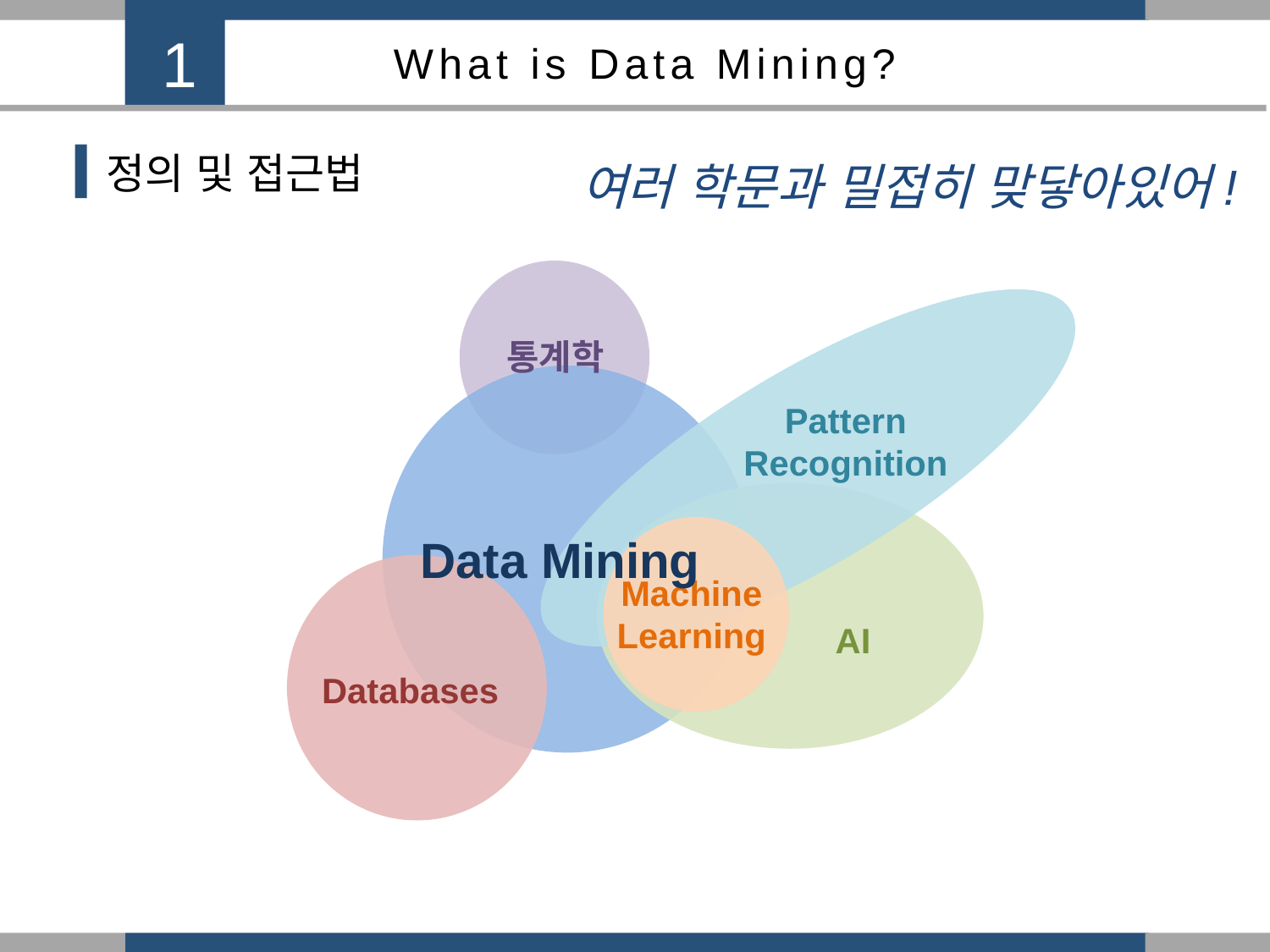

1
What is Data Mining?

정의 및 접근법

여러 학문과 밀접히 맞닿아있어!

통계학

Pattern
Recognition

Data Mining

Machine
Learning
AI
Databases